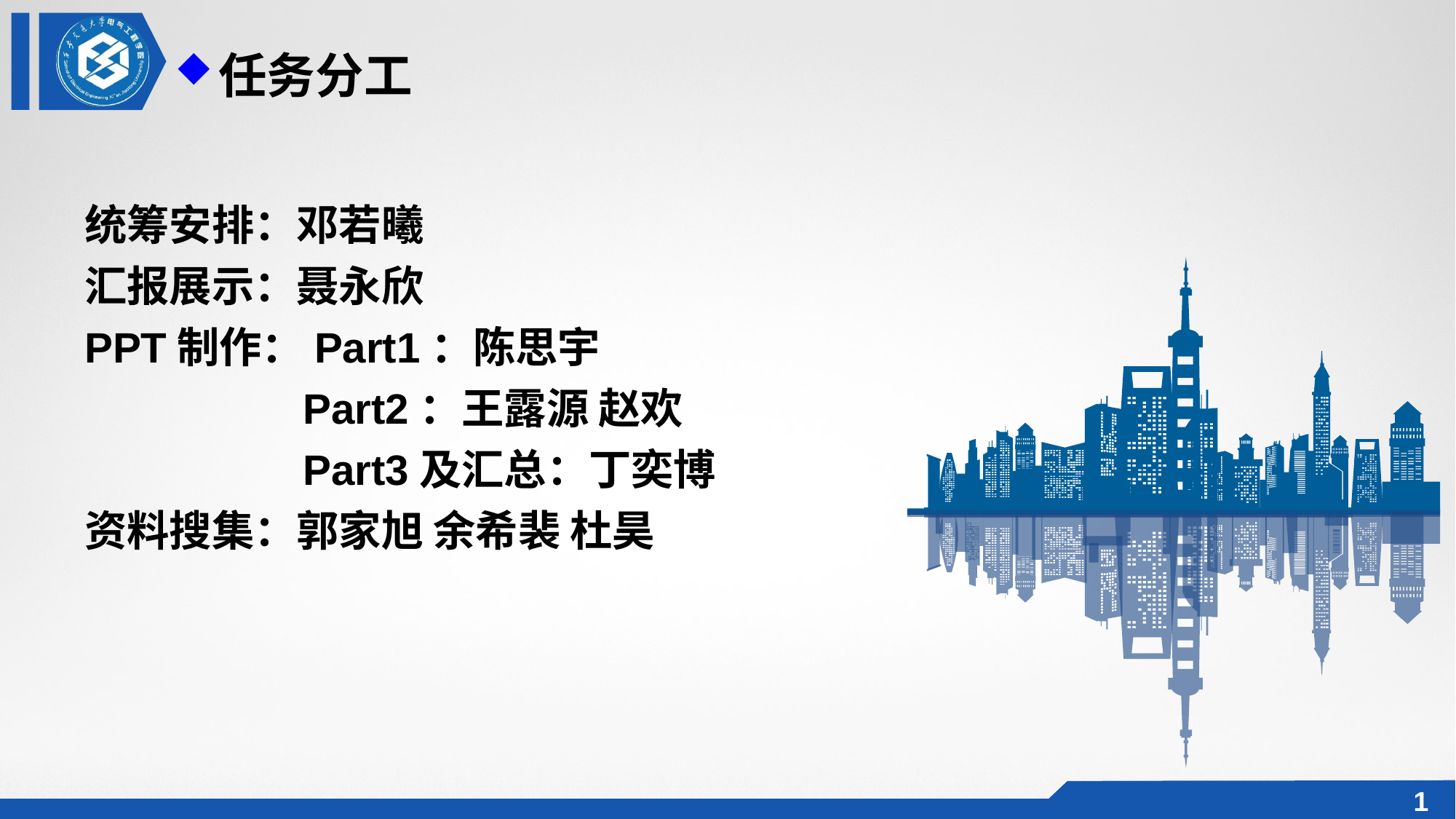

任务分工
统筹安排：邓若曦
汇报展示：聂永欣
PPT制作：Part1：陈思宇
		Part2：王露源 赵欢
		Part3及汇总：丁奕博
资料搜集：郭家旭 余希裴 杜昊

1